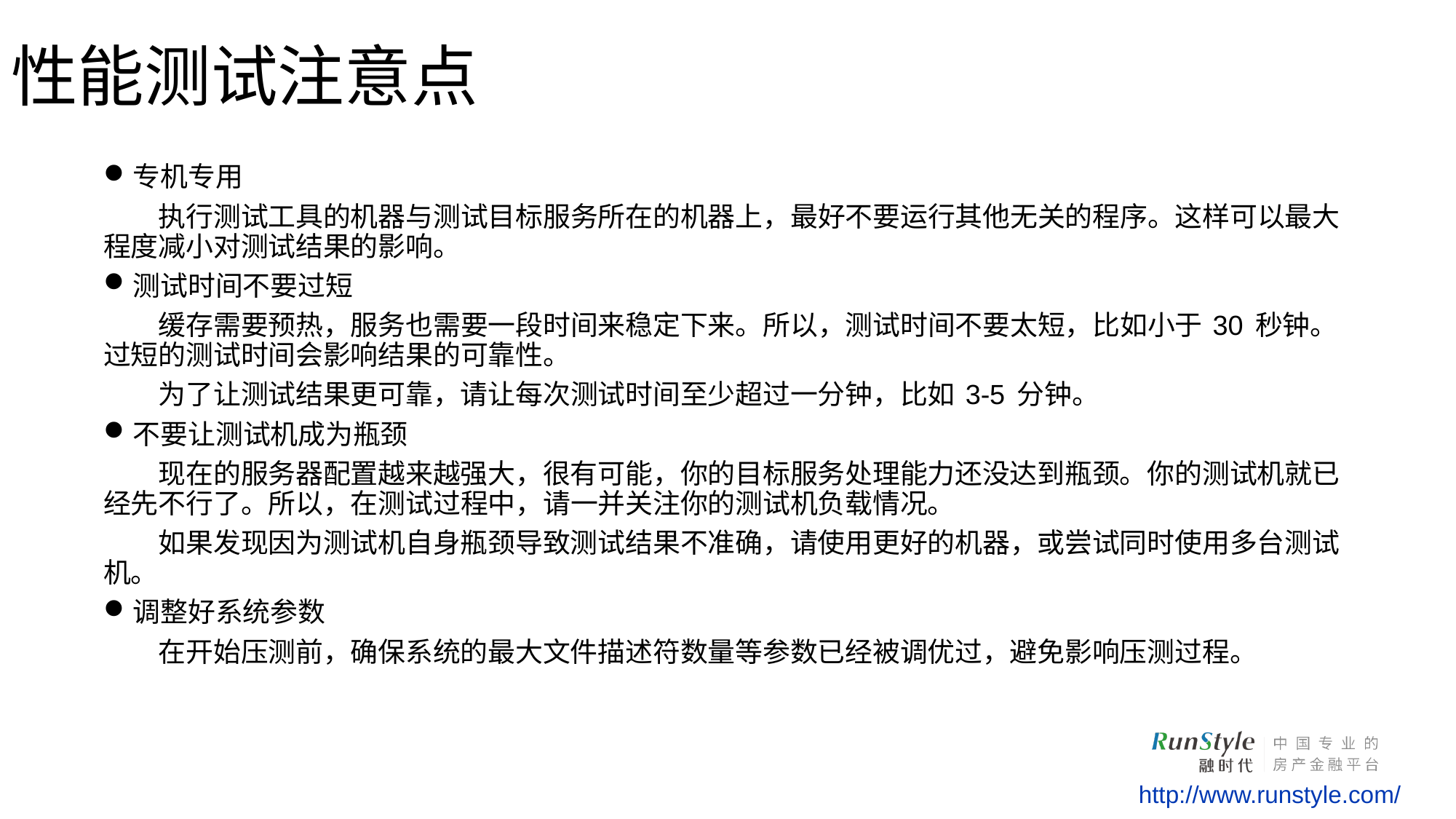

# 性能测试注意点
专机专用
　　执行测试工具的机器与测试目标服务所在的机器上，最好不要运行其他无关的程序。这样可以最大程度减小对测试结果的影响。
测试时间不要过短
　　缓存需要预热，服务也需要一段时间来稳定下来。所以，测试时间不要太短，比如小于 30 秒钟。过短的测试时间会影响结果的可靠性。
　　为了让测试结果更可靠，请让每次测试时间至少超过一分钟，比如 3-5 分钟。
不要让测试机成为瓶颈
　　现在的服务器配置越来越强大，很有可能，你的目标服务处理能力还没达到瓶颈。你的测试机就已经先不行了。所以，在测试过程中，请一并关注你的测试机负载情况。
　　如果发现因为测试机自身瓶颈导致测试结果不准确，请使用更好的机器，或尝试同时使用多台测试机。
调整好系统参数
　　在开始压测前，确保系统的最大文件描述符数量等参数已经被调优过，避免影响压测过程。